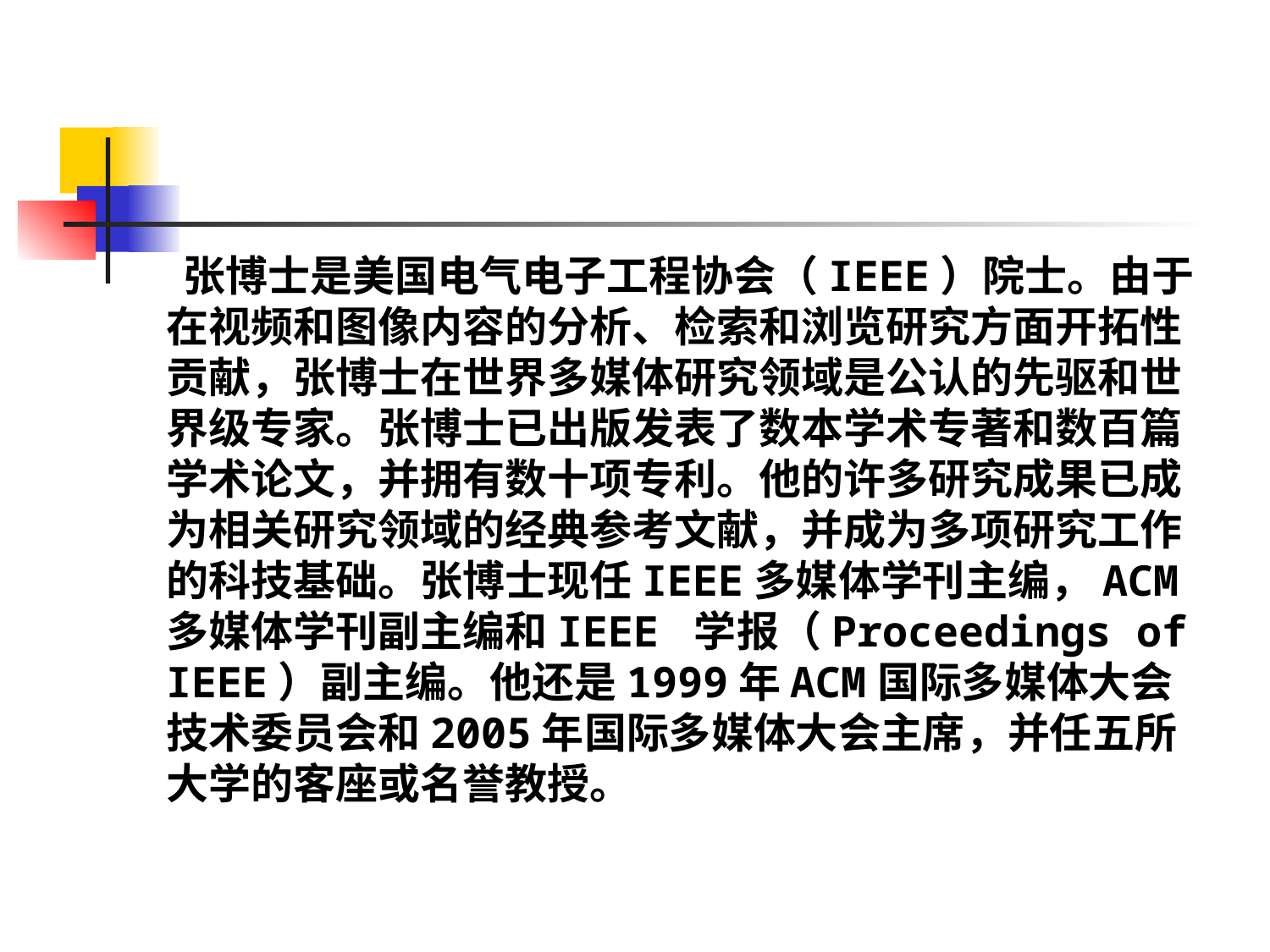

张博士是美国电气电子工程协会（IEEE）院士。由于在视频和图像内容的分析、检索和浏览研究方面开拓性贡献，张博士在世界多媒体研究领域是公认的先驱和世界级专家。张博士已出版发表了数本学术专著和数百篇学术论文，并拥有数十项专利。他的许多研究成果已成为相关研究领域的经典参考文献，并成为多项研究工作的科技基础。张博士现任IEEE多媒体学刊主编，ACM 多媒体学刊副主编和IEEE 学报（Proceedings of IEEE）副主编。他还是1999年ACM国际多媒体大会技术委员会和2005年国际多媒体大会主席，并任五所大学的客座或名誉教授。